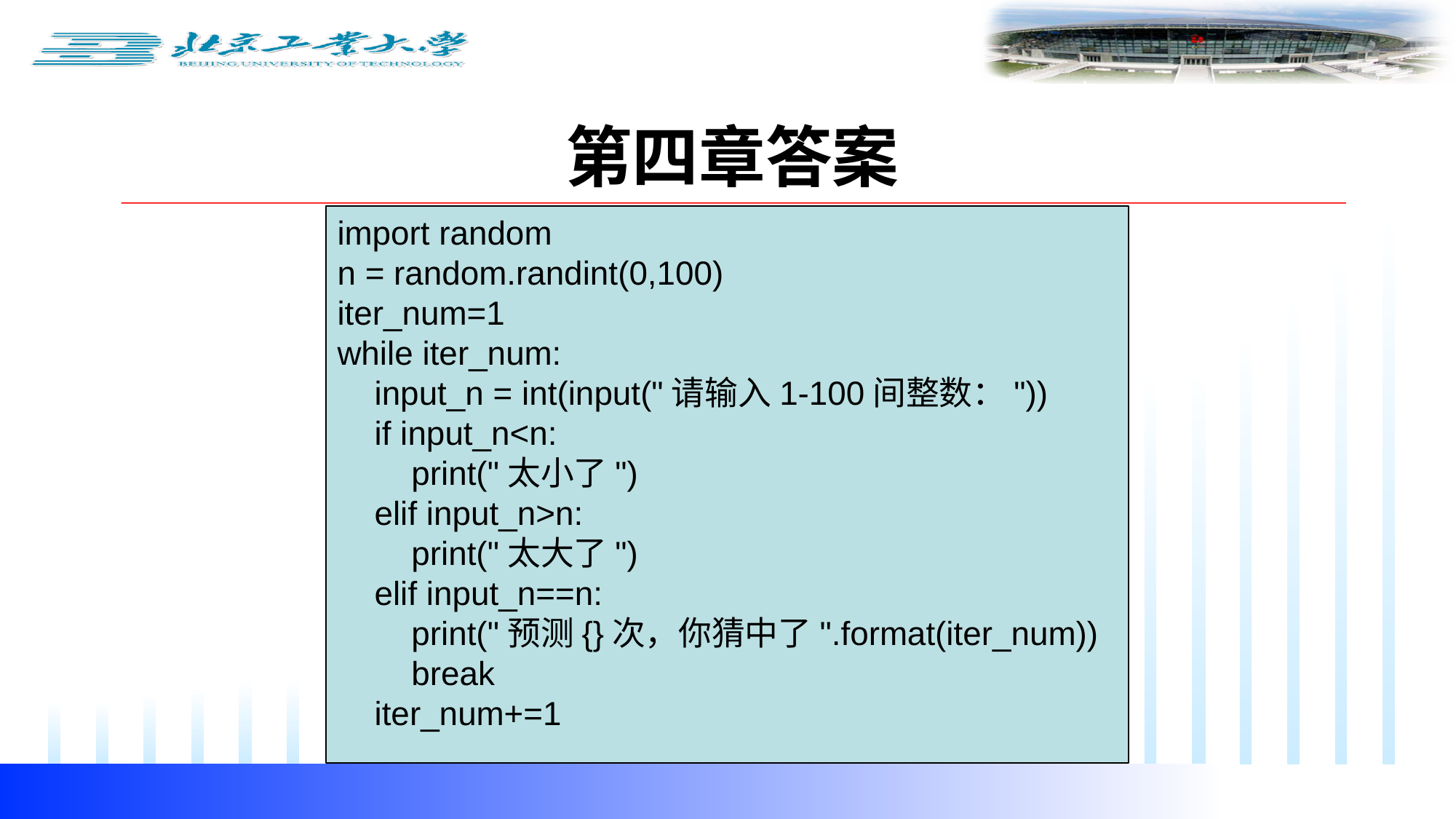

第四章答案
import random
n = random.randint(0,100)
iter_num=1
while iter_num:
    input_n = int(input("请输入1-100间整数："))
    if input_n<n:
        print("太小了")
    elif input_n>n:
        print("太大了")
    elif input_n==n:
        print("预测{}次，你猜中了".format(iter_num))
        break
    iter_num+=1